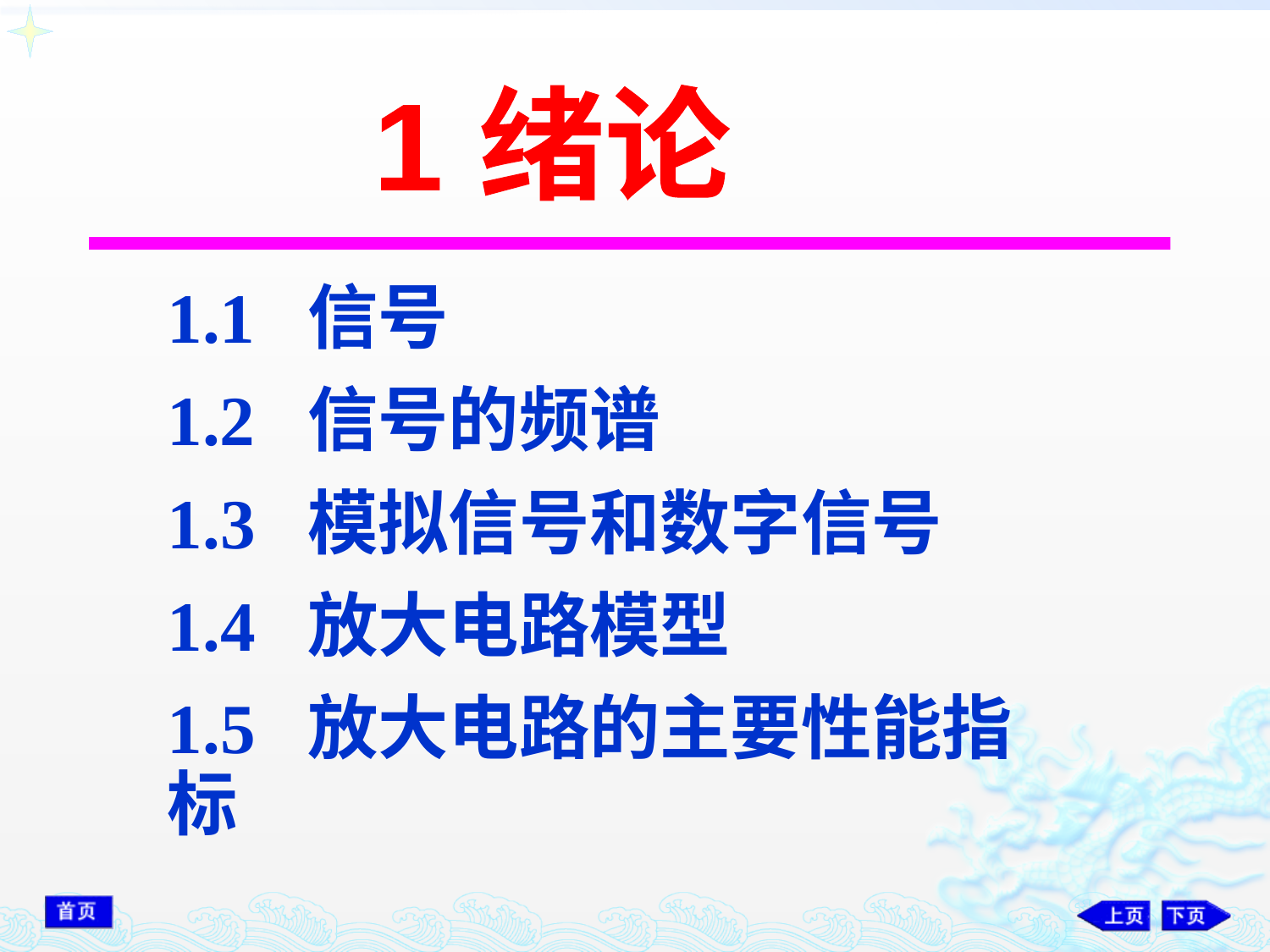

1 绪论

1.1  信号
1.2  信号的频谱
1.3  模拟信号和数字信号
1.4  放大电路模型
1.5  放大电路的主要性能指标